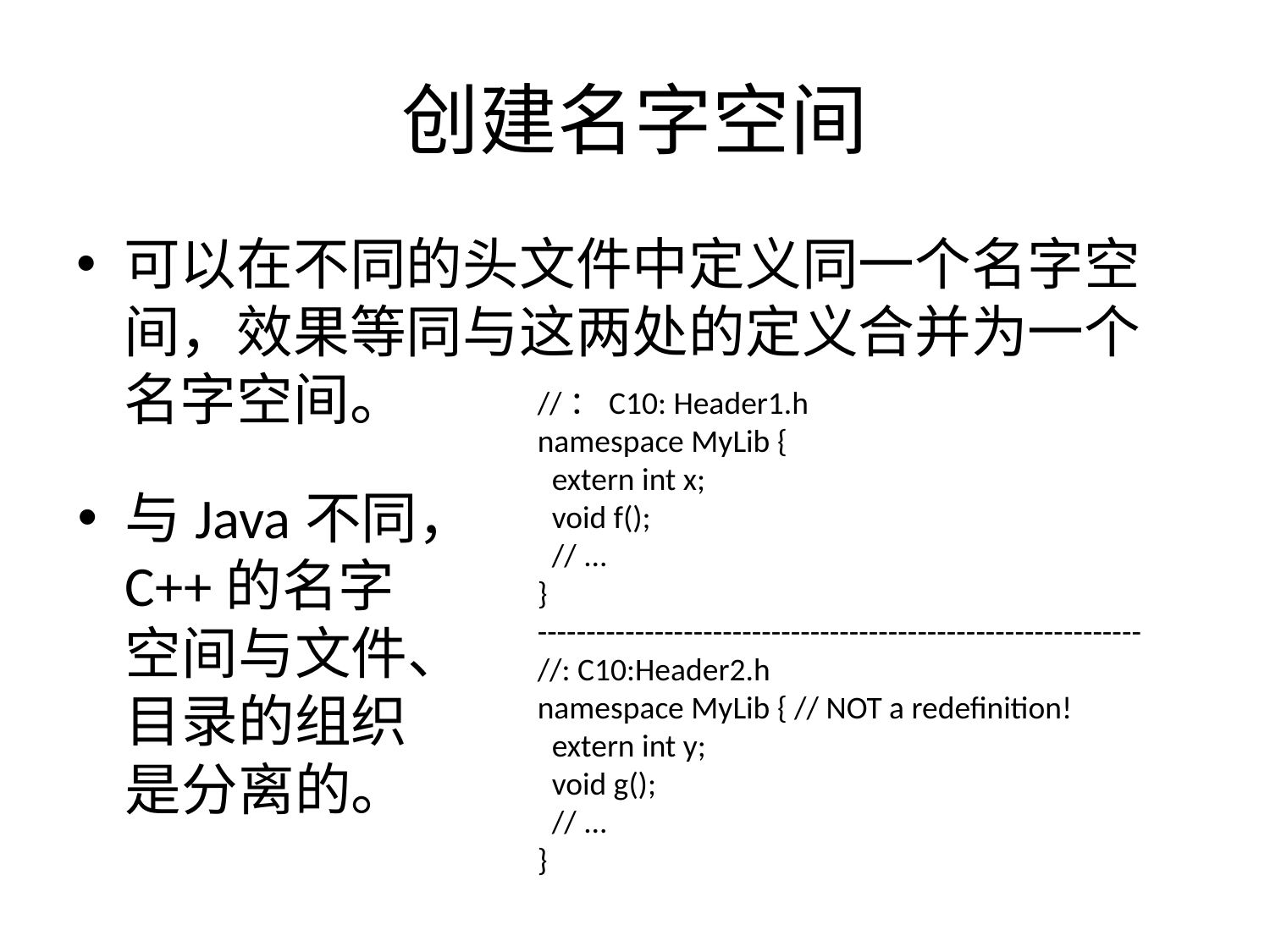

# 创建名字空间
可以在不同的头文件中定义同一个名字空间，效果等同与这两处的定义合并为一个名字空间。
//：C10: Header1.h
namespace MyLib {
  extern int x;
  void f();
  // ...
}
--------------------------------------------------------------
//: C10:Header2.h
namespace MyLib { // NOT a redefinition!
  extern int y;
  void g();
  // ...
}
与Java不同，C++的名字空间与文件、目录的组织是分离的。